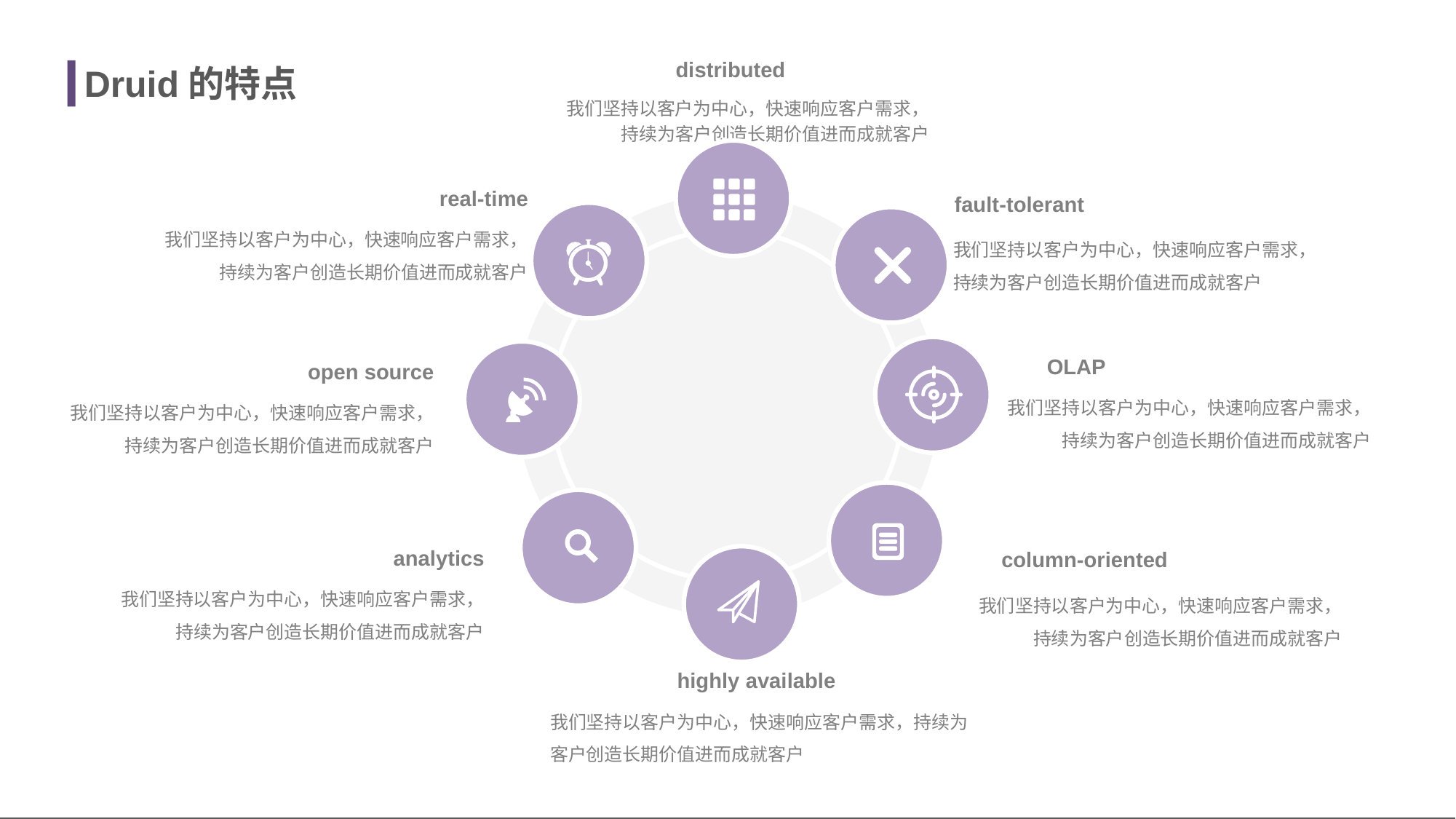

distributed
我们坚持以客户为中心，快速响应客户需求，持续为客户创造长期价值进而成就客户
Druid的特点

real-time
我们坚持以客户为中心，快速响应客户需求，持续为客户创造长期价值进而成就客户
fault-tolerant
我们坚持以客户为中心，快速响应客户需求，持续为客户创造长期价值进而成就客户

OLAP
我们坚持以客户为中心，快速响应客户需求，持续为客户创造长期价值进而成就客户

open source
我们坚持以客户为中心，快速响应客户需求，持续为客户创造长期价值进而成就客户

analytics
我们坚持以客户为中心，快速响应客户需求，持续为客户创造长期价值进而成就客户
column-oriented
我们坚持以客户为中心，快速响应客户需求，持续为客户创造长期价值进而成就客户

highly available
我们坚持以客户为中心，快速响应客户需求，持续为客户创造长期价值进而成就客户